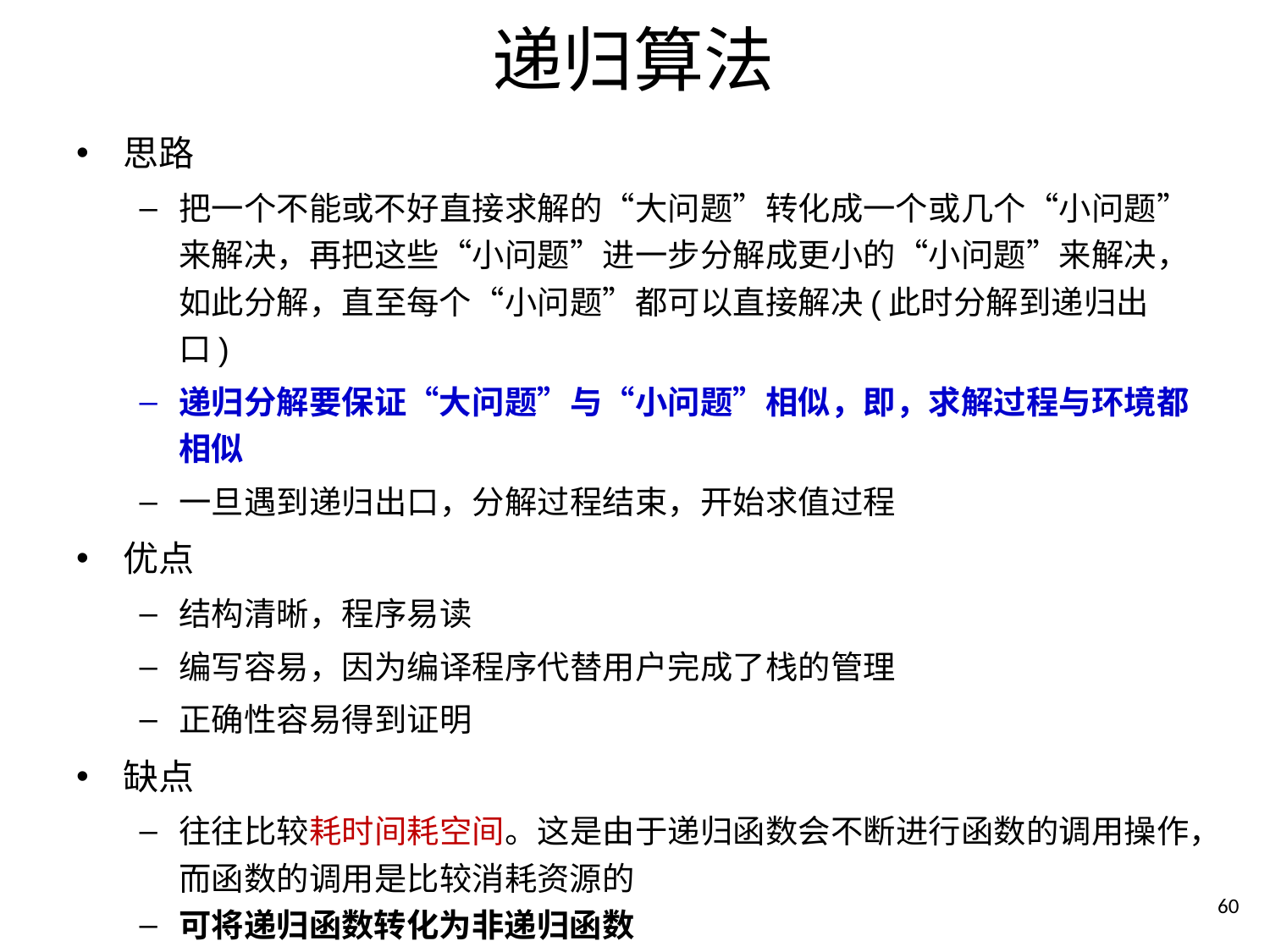

# 递归算法
思路
把一个不能或不好直接求解的“大问题”转化成一个或几个“小问题”来解决，再把这些“小问题”进一步分解成更小的“小问题”来解决，如此分解，直至每个“小问题”都可以直接解决(此时分解到递归出口)
递归分解要保证“大问题”与“小问题”相似，即，求解过程与环境都相似
一旦遇到递归出口，分解过程结束，开始求值过程
优点
结构清晰，程序易读
编写容易，因为编译程序代替用户完成了栈的管理
正确性容易得到证明
缺点
往往比较耗时间耗空间。这是由于递归函数会不断进行函数的调用操作，而函数的调用是比较消耗资源的
可将递归函数转化为非递归函数
60